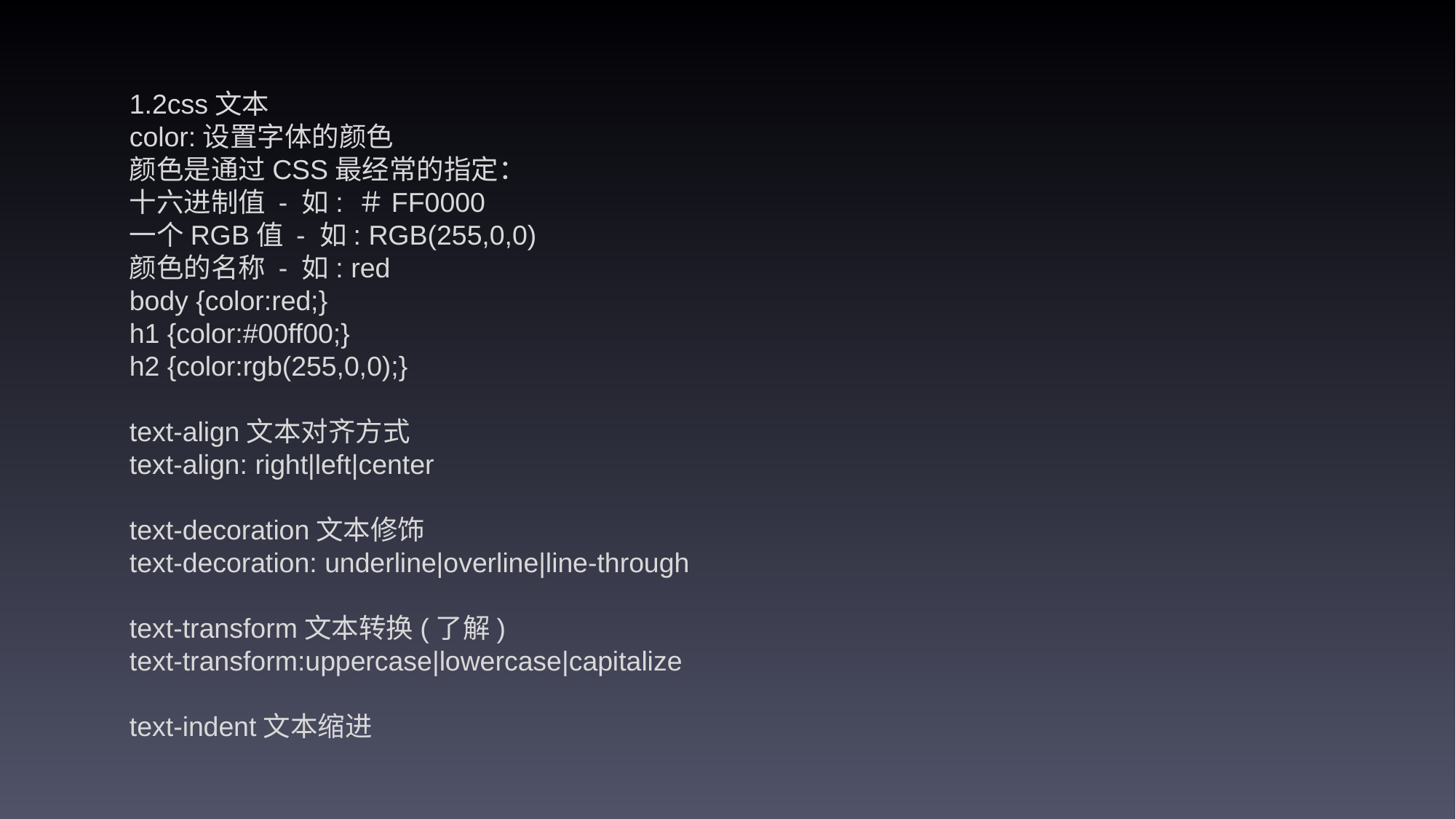

1.2css文本
color:设置字体的颜色
颜色是通过CSS最经常的指定：
十六进制值 - 如: ＃FF0000
一个RGB值 - 如: RGB(255,0,0)
颜色的名称 - 如: red
body {color:red;}
h1 {color:#00ff00;}
h2 {color:rgb(255,0,0);}

text-align文本对齐方式
text-align: right|left|center

text-decoration文本修饰
text-decoration: underline|overline|line-through

text-transform文本转换(了解)
text-transform:uppercase|lowercase|capitalize

text-indent文本缩进